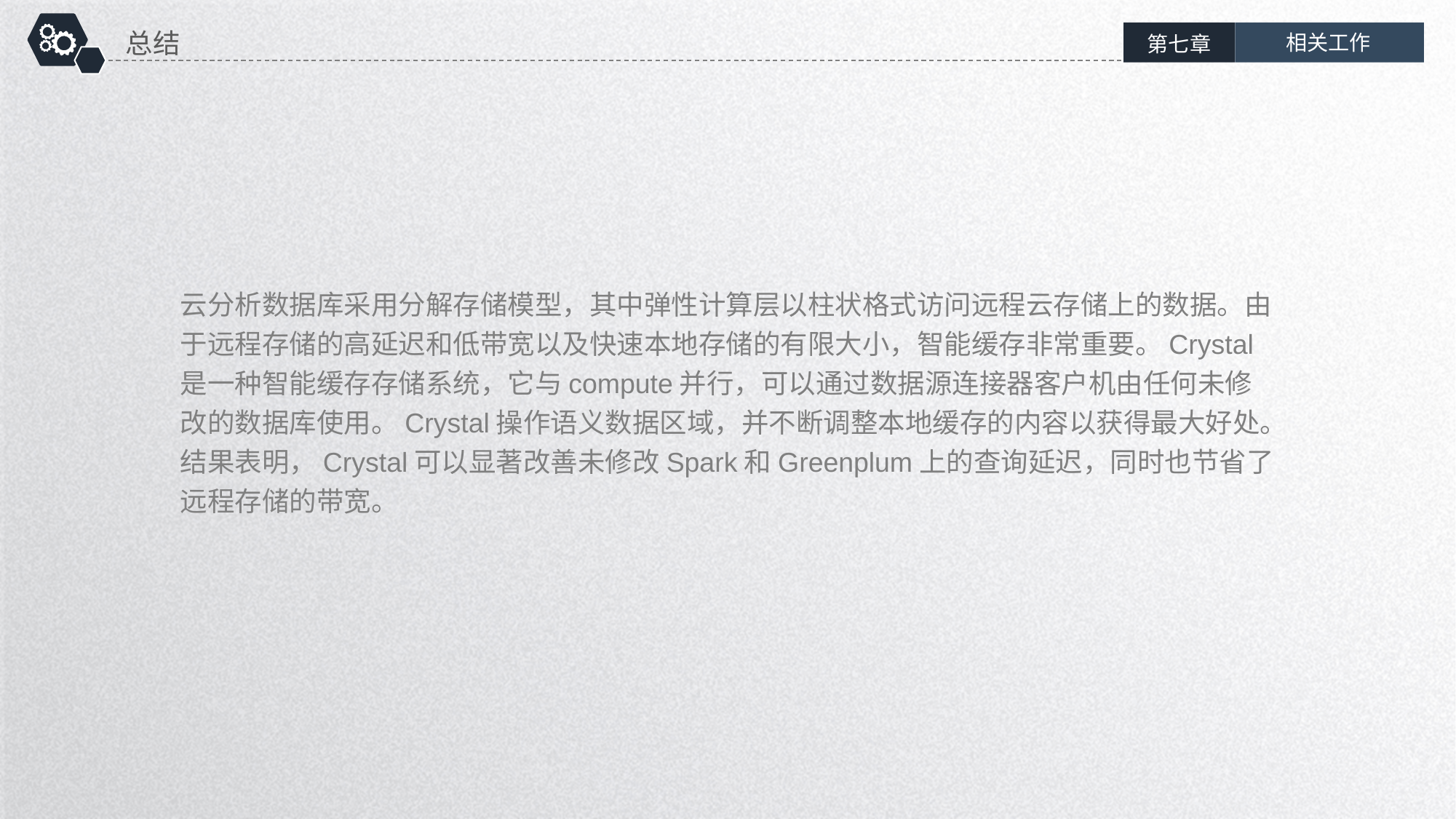

总结

相关工作
第七章

云分析数据库采用分解存储模型，其中弹性计算层以柱状格式访问远程云存储上的数据。由于远程存储的高延迟和低带宽以及快速本地存储的有限大小，智能缓存非常重要。Crystal是一种智能缓存存储系统，它与compute并行，可以通过数据源连接器客户机由任何未修改的数据库使用。Crystal操作语义数据区域，并不断调整本地缓存的内容以获得最大好处。结果表明，Crystal可以显著改善未修改Spark和Greenplum上的查询延迟，同时也节省了远程存储的带宽。
延时符